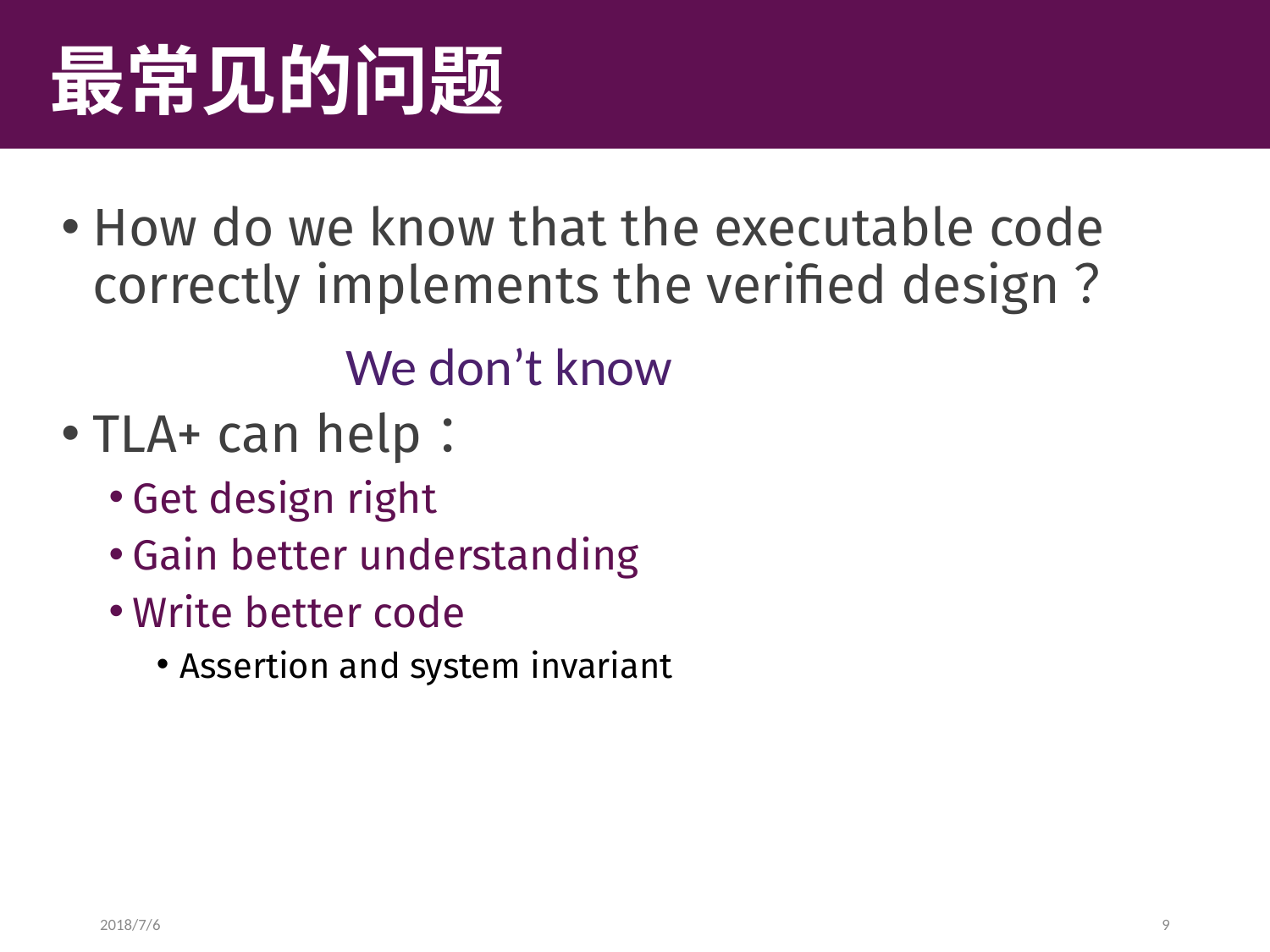

# 最常见的问题
How do we know that the executable code correctly implements the verified design？

TLA+ can help：
Get design right
Gain better understanding
Write better code
Assertion and system invariant
We don’t know
2018/7/6

9